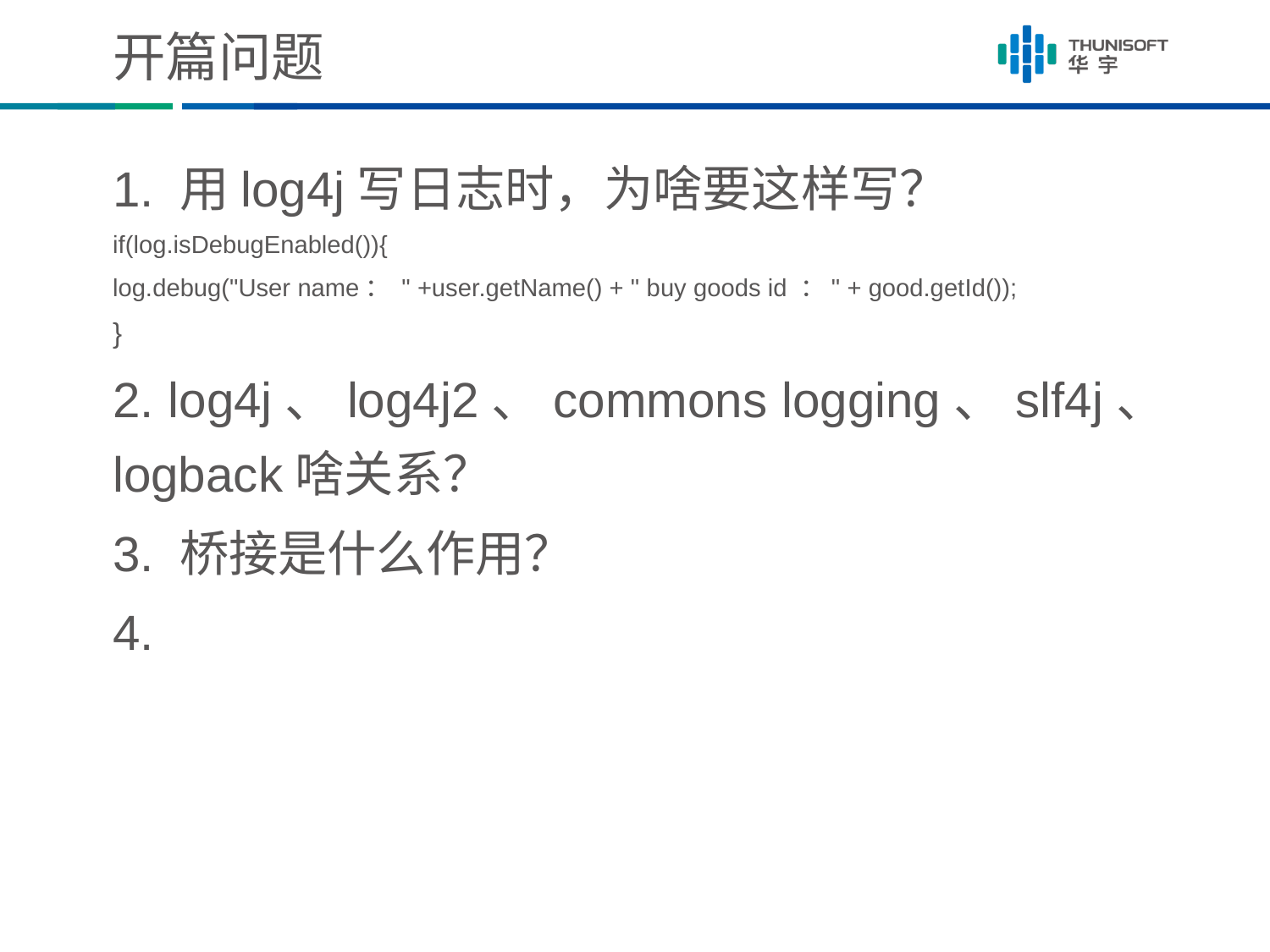

# 开篇问题
1. 用log4j写日志时，为啥要这样写？
if(log.isDebugEnabled()){
log.debug("User name： " +user.getName() + " buy goods id ：" + good.getId());
}
2. log4j、log4j2、commons logging、slf4j、logback啥关系？
3. 桥接是什么作用？
4.

2